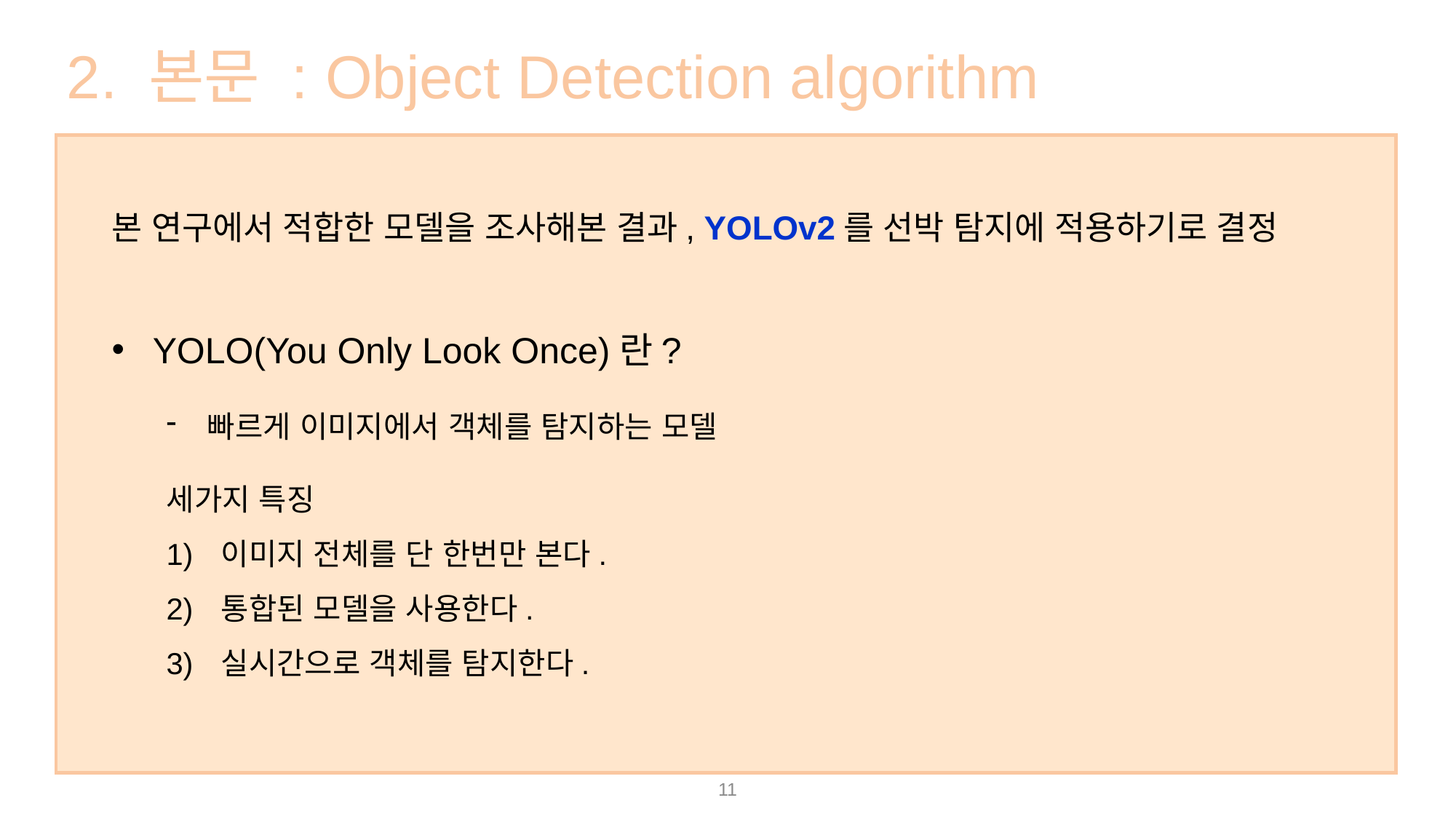

2. 본문 : Object Detection algorithm

본 연구에서 적합한 모델을 조사해본 결과, YOLOv2를 선박 탐지에 적용하기로 결정

YOLO(You Only Look Once)란?
빠르게 이미지에서 객체를 탐지하는 모델
세가지 특징
이미지 전체를 단 한번만 본다.
통합된 모델을 사용한다.
실시간으로 객체를 탐지한다.
11